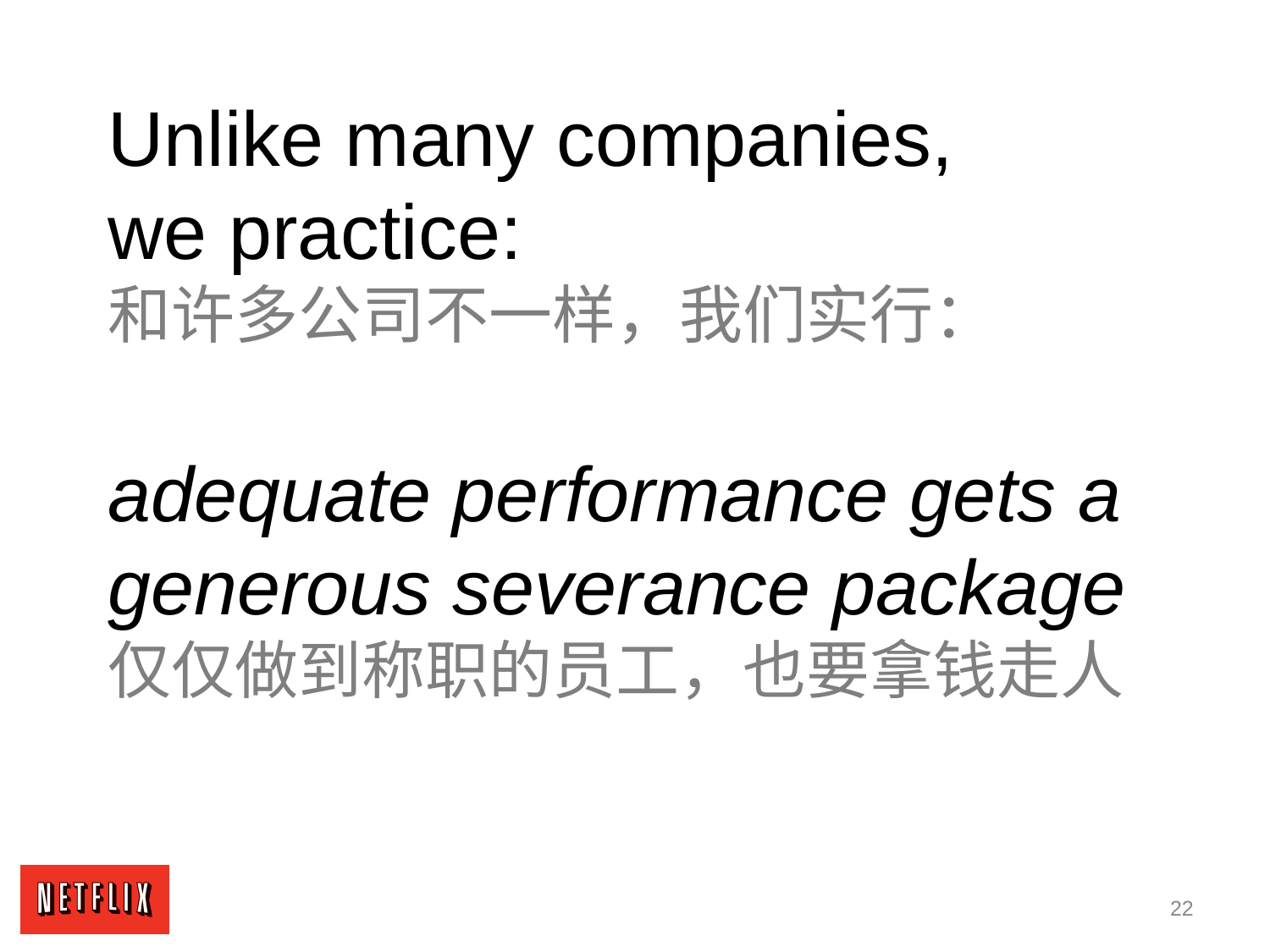

Unlike many companies,
we practice:
和许多公司不一样，我们实行：
adequate performance gets a generous severance package
仅仅做到称职的员工，也要拿钱走人
22